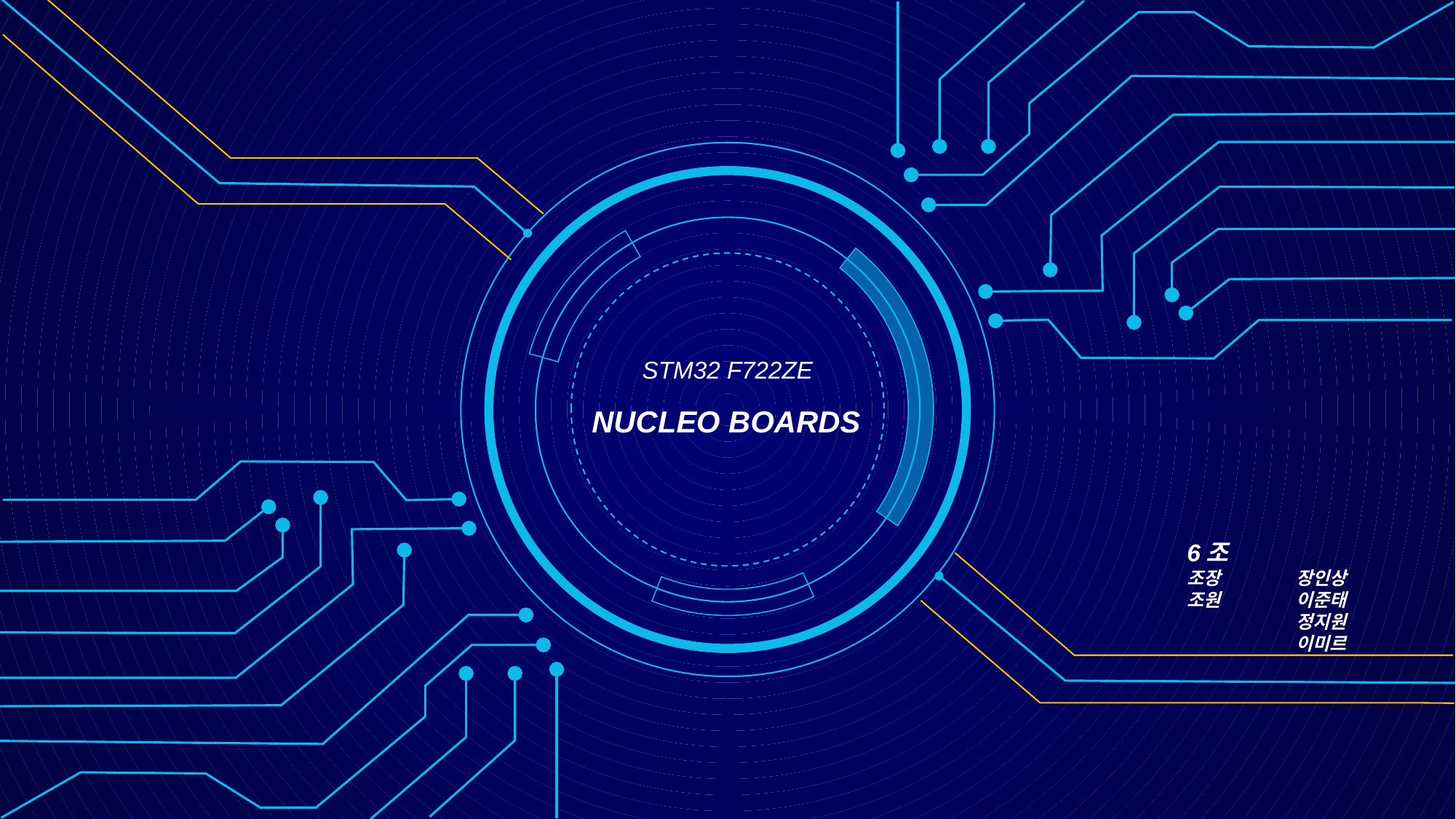

STM32 F722ZE NUCLEO BOARDS

6조
조장	장인상
조원	이준태
	정지원
	이미르